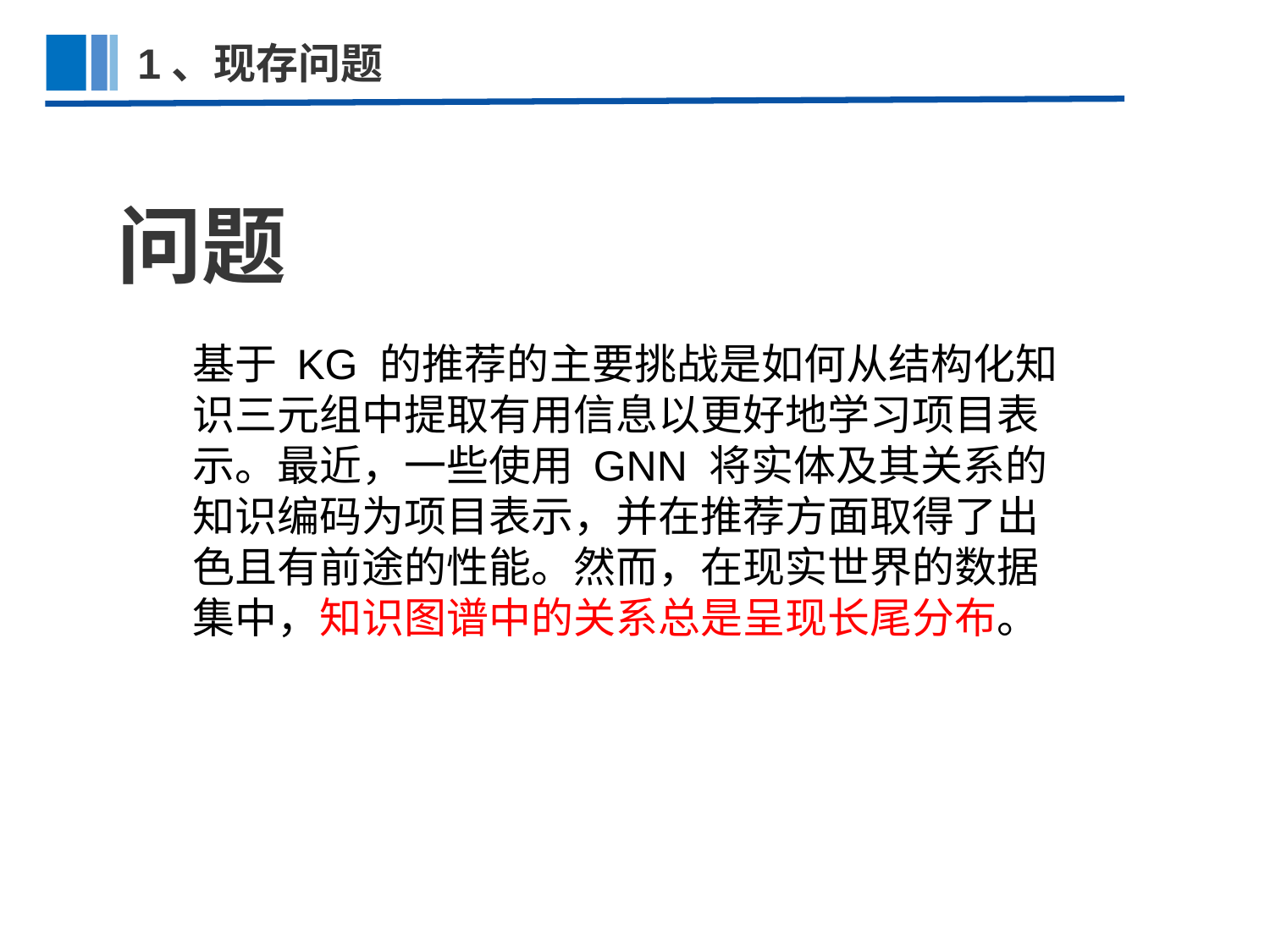

1、现存问题

 问题
基于 KG 的推荐的主要挑战是如何从结构化知识三元组中提取有用信息以更好地学习项目表示。最近，一些使用 GNN 将实体及其关系的知识编码为项目表示，并在推荐方面取得了出色且有前途的性能。然而，在现实世界的数据集中，知识图谱中的关系总是呈现长尾分布。